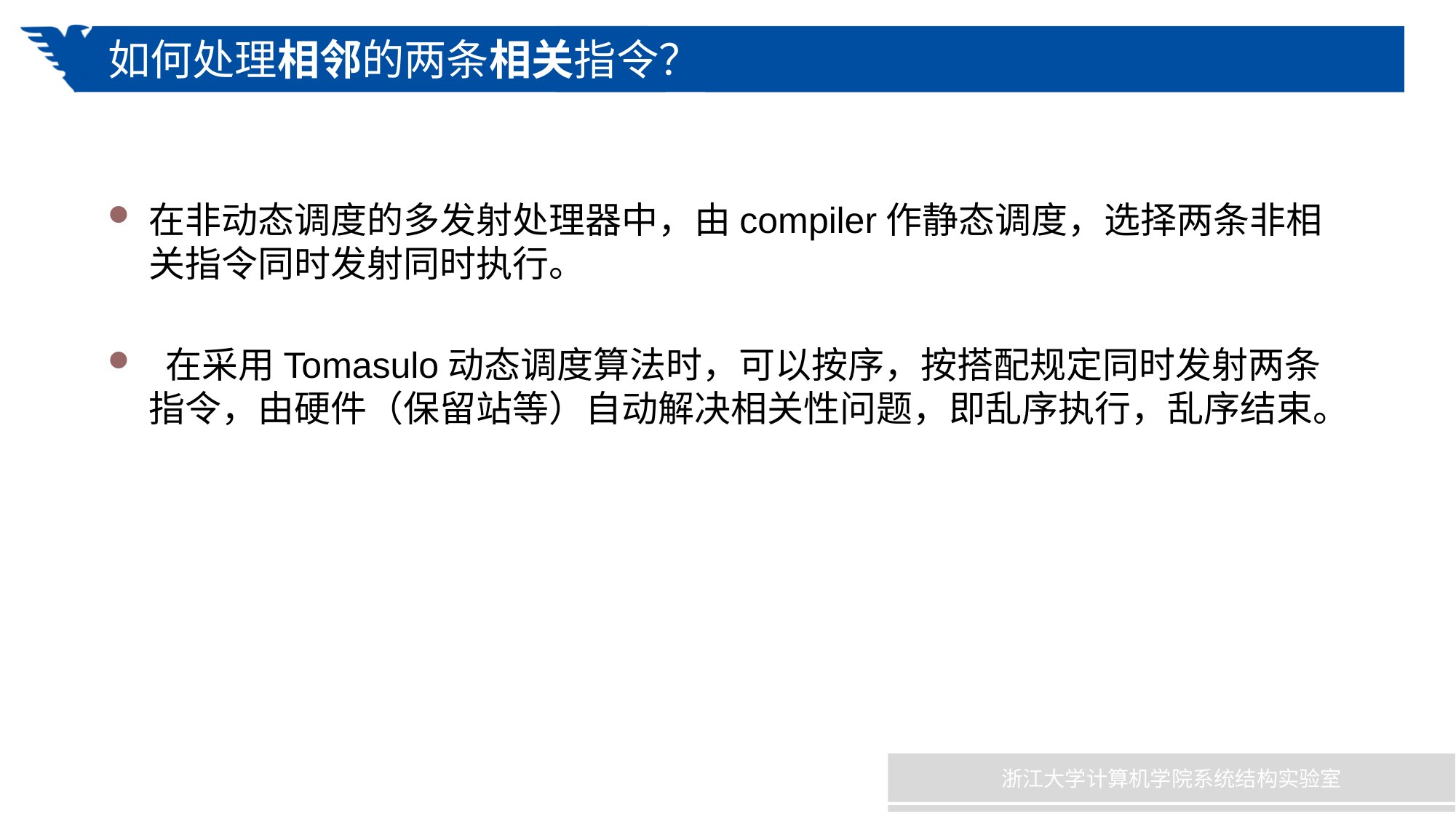

# 如何处理相邻的两条相关指令？
在非动态调度的多发射处理器中，由compiler作静态调度，选择两条非相关指令同时发射同时执行。

 在采用Tomasulo动态调度算法时，可以按序，按搭配规定同时发射两条指令，由硬件（保留站等）自动解决相关性问题，即乱序执行，乱序结束。